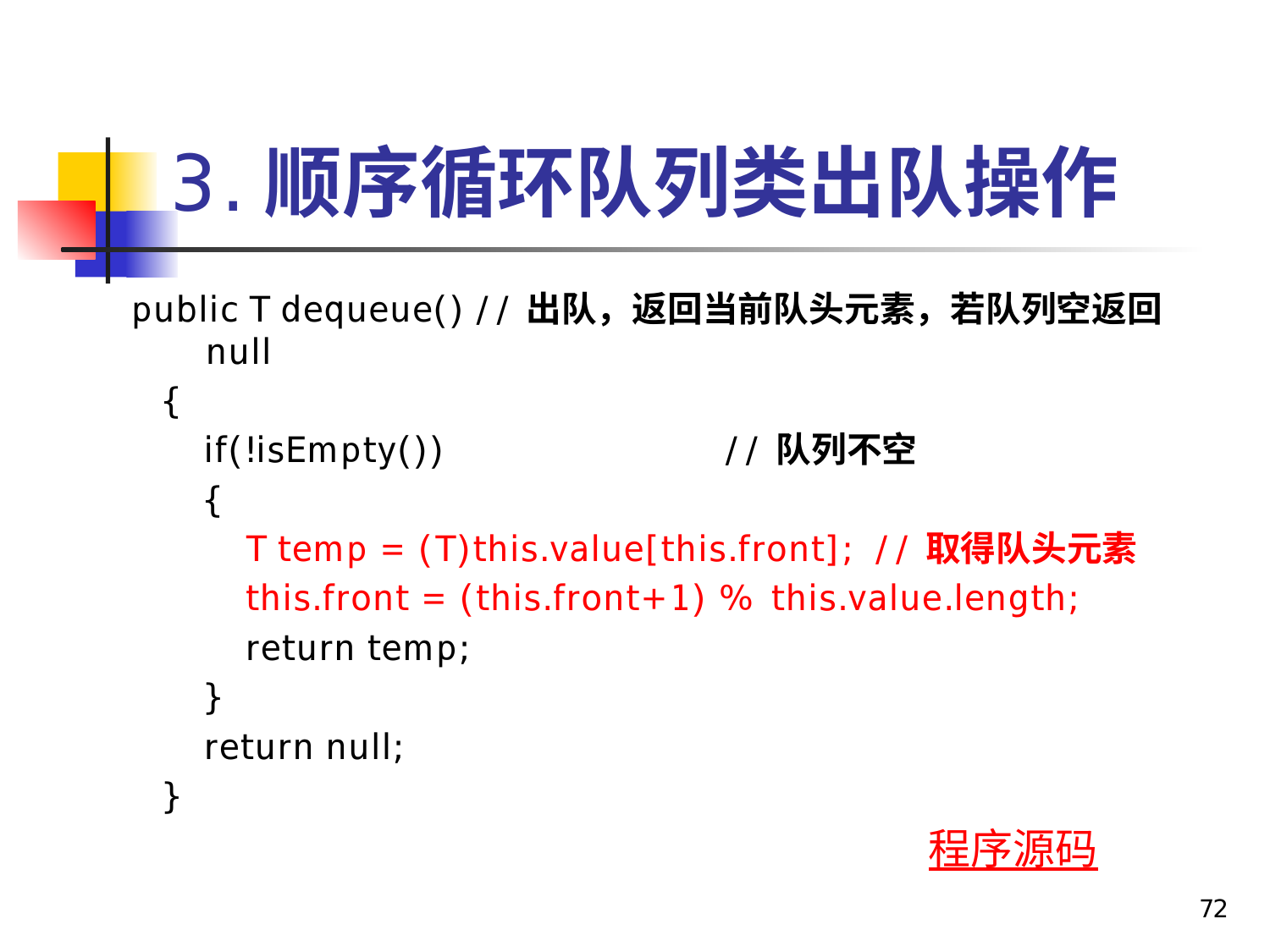

# 3.顺序循环队列类出队操作
 public T dequeue() //出队，返回当前队头元素，若队列空返回null
    {
        if(!isEmpty())                           //队列不空
        {
            T temp = (T)this.value[this.front];  //取得队头元素
            this.front = (this.front+1) % this.value.length;
            return temp;
        }
        return null;
    }
程序源码
72